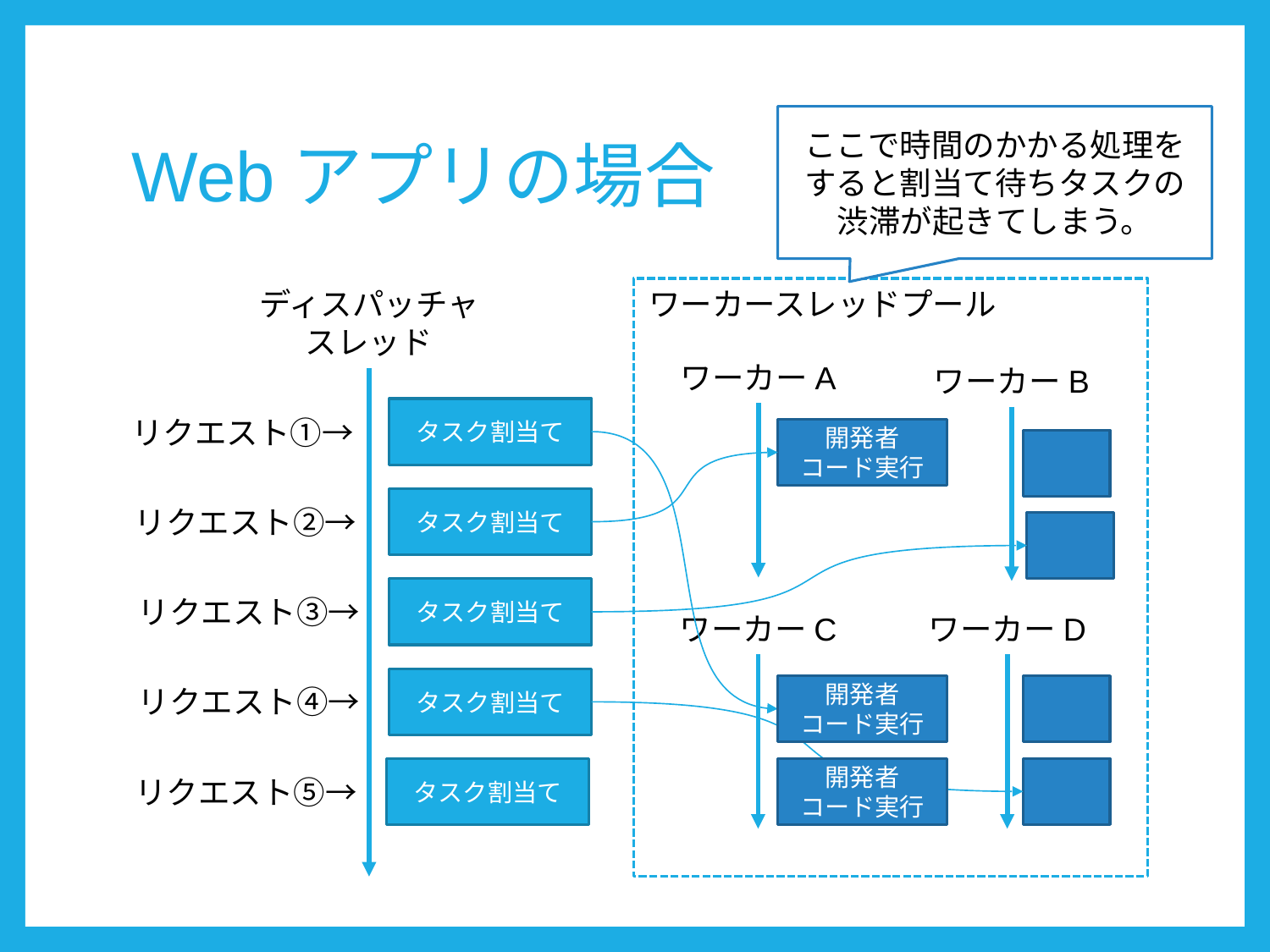

# Webアプリの場合
ここで時間のかかる処理をすると割当て待ちタスクの渋滞が起きてしまう。

ワーカースレッドプール
ディスパッチャ
スレッド
ワーカーA
ワーカーB
タスク割当て
リクエスト①→
開発者
コード実行

タスク割当て
リクエスト②→

タスク割当て
リクエスト③→
ワーカーC
ワーカーD
タスク割当て
リクエスト④→
開発者
コード実行

開発者
コード実行

タスク割当て
リクエスト⑤→